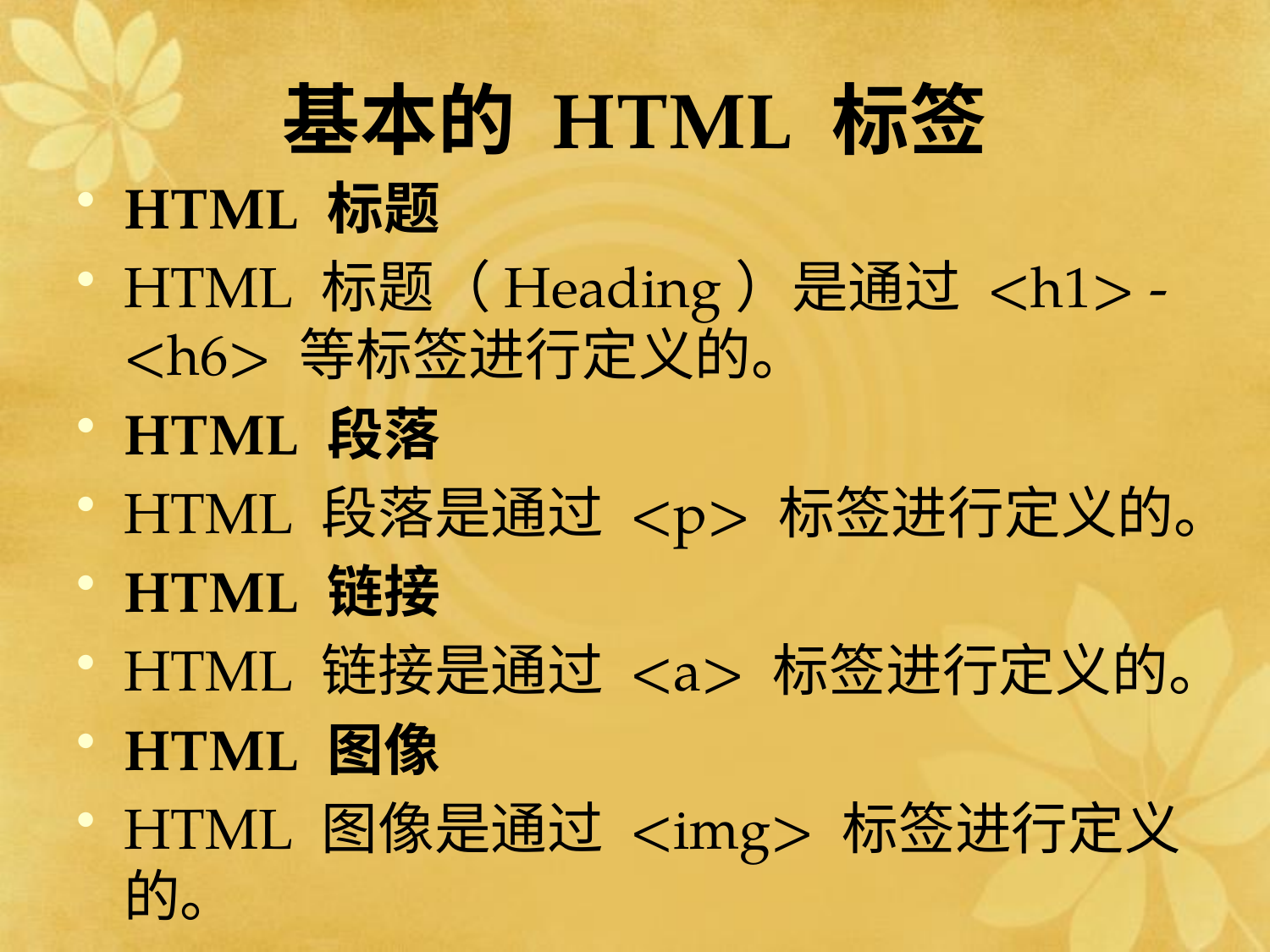

# 基本的 HTML 标签
HTML 标题
HTML 标题（Heading）是通过 <h1> - <h6> 等标签进行定义的。
HTML 段落
HTML 段落是通过 <p> 标签进行定义的。
HTML 链接
HTML 链接是通过 <a> 标签进行定义的。
HTML 图像
HTML 图像是通过 <img> 标签进行定义的。